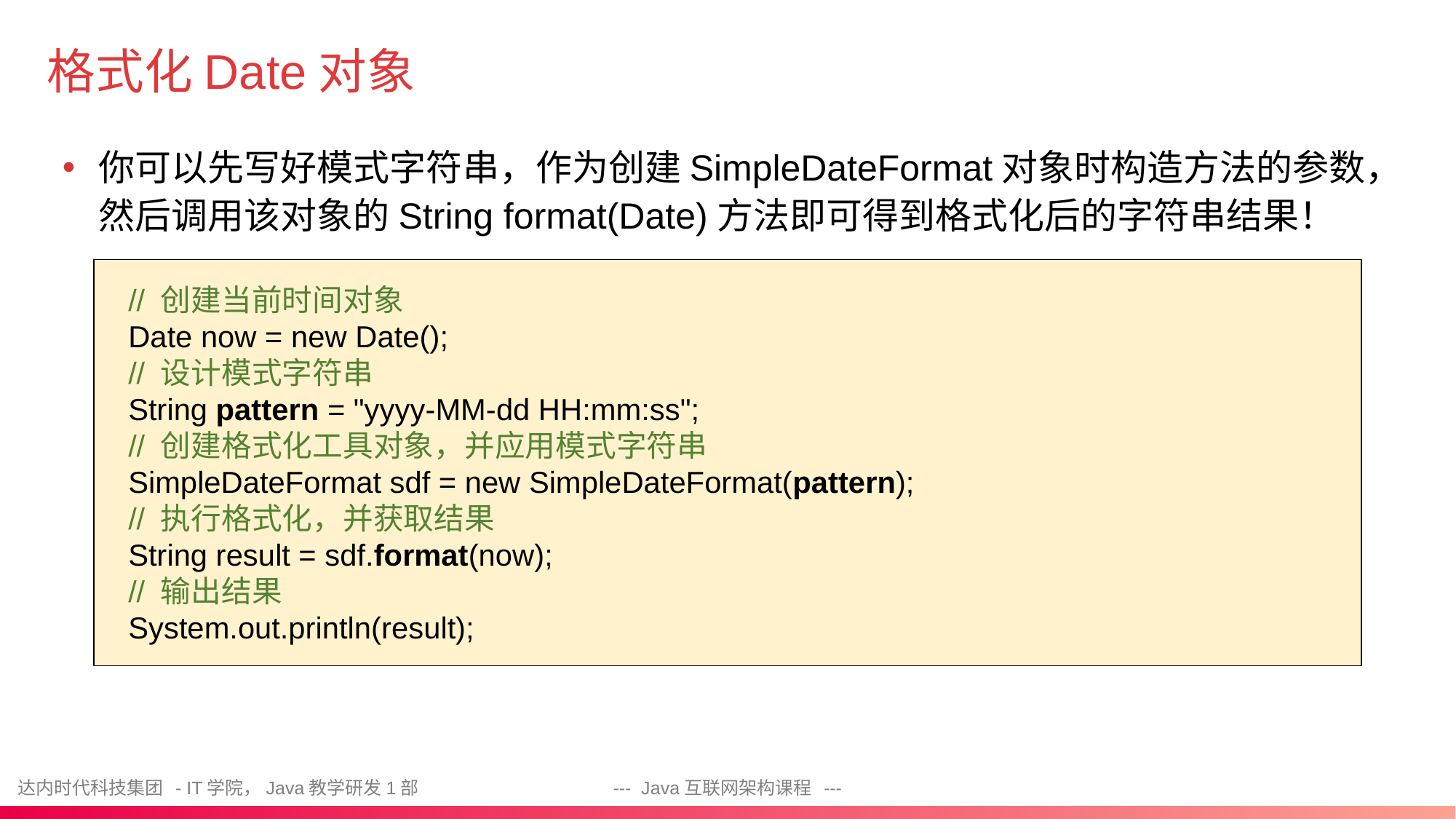

# 格式化Date对象
你可以先写好模式字符串，作为创建SimpleDateFormat对象时构造方法的参数，然后调用该对象的String format(Date)方法即可得到格式化后的字符串结果！
// 创建当前时间对象
Date now = new Date();
// 设计模式字符串
String pattern = "yyyy-MM-dd HH:mm:ss";
// 创建格式化工具对象，并应用模式字符串
SimpleDateFormat sdf = new SimpleDateFormat(pattern);
// 执行格式化，并获取结果
String result = sdf.format(now);
// 输出结果
System.out.println(result);